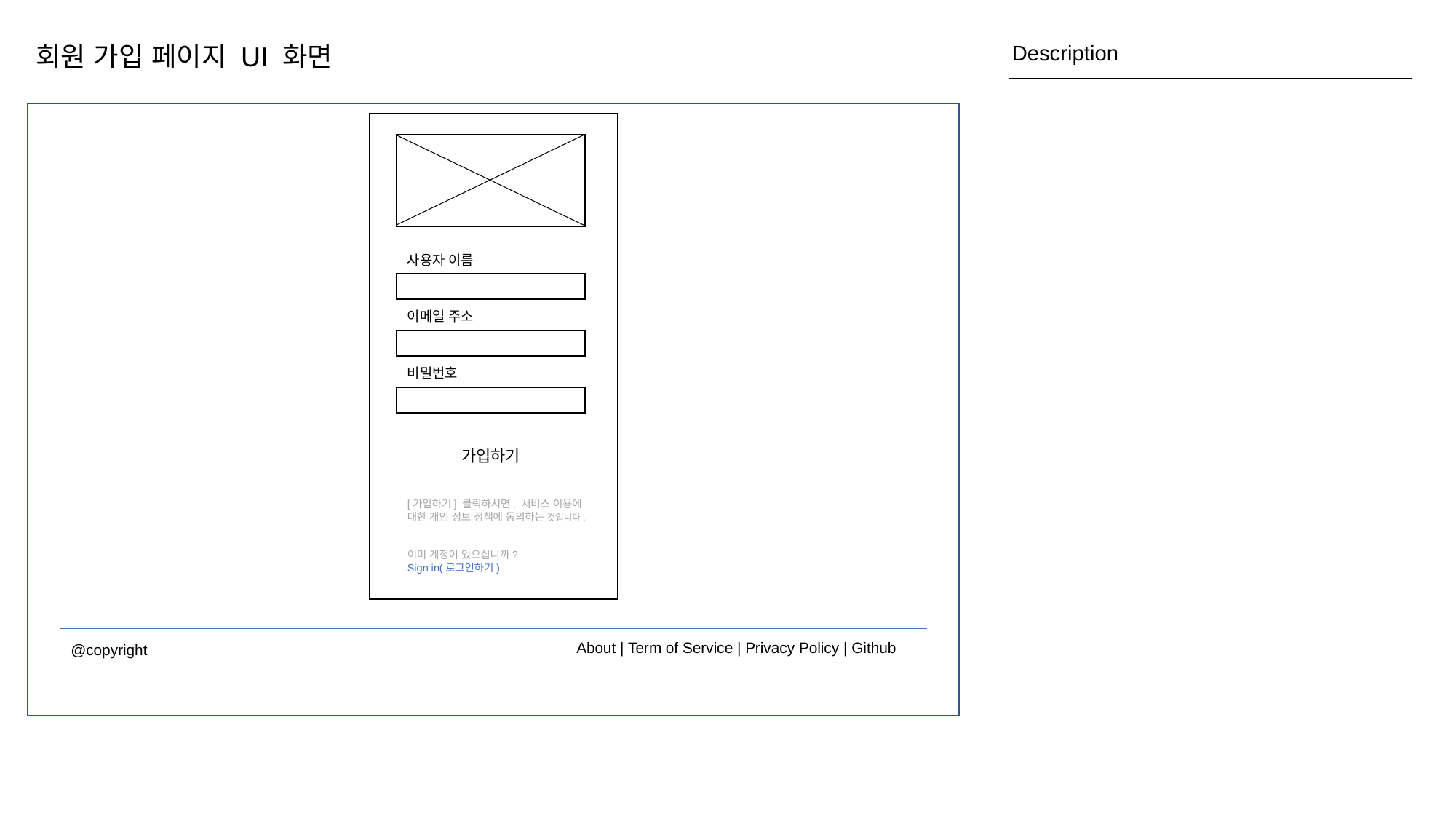

회원 가입 페이지 UI 화면
Description

사용자 이름

이메일 주소

비밀번호

가입하기
[가입하기] 클릭하시면, 서비스 이용에 대한 개인 정보 정책에 동의하는 것입니다.
이미 계정이 있으십니까?
Sign in(로그인하기)
About | Term of Service | Privacy Policy | Github
@copyright